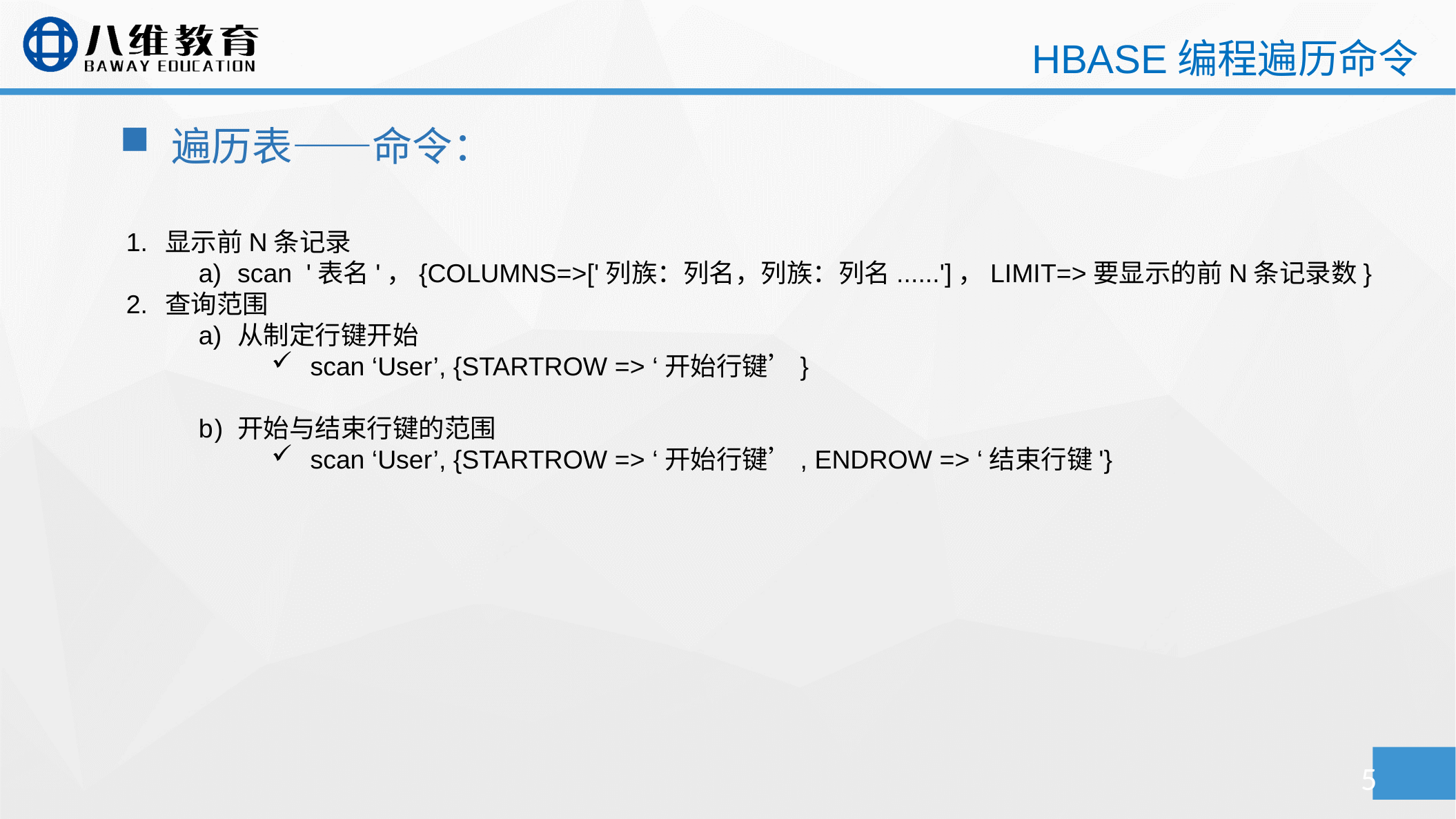

HBASE编程遍历命令
遍历表——命令：
显示前N条记录
scan  '表名'，{COLUMNS=>['列族：列名，列族：列名......']，LIMIT=>要显示的前N条记录数}
查询范围
从制定行键开始
scan ‘User’, {STARTROW => ‘开始行键’}

开始与结束行键的范围
scan ‘User’, {STARTROW => ‘开始行键’, ENDROW => ‘结束行键'}